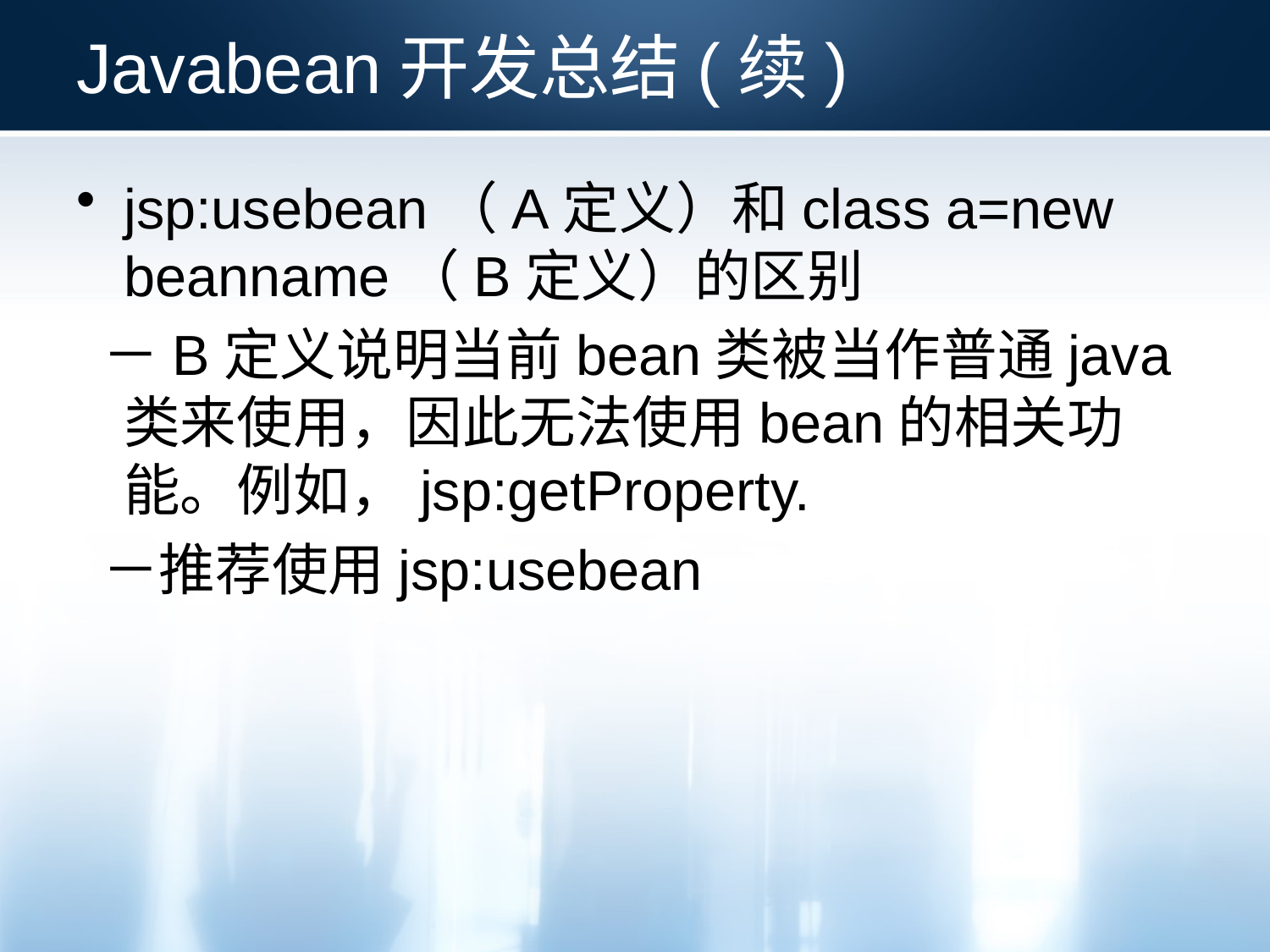

# Javabean开发总结(续)
jsp:usebean（A定义）和class a=new beanname（B定义）的区别
 －B定义说明当前bean类被当作普通java类来使用，因此无法使用bean的相关功能。例如，jsp:getProperty.
 －推荐使用jsp:usebean